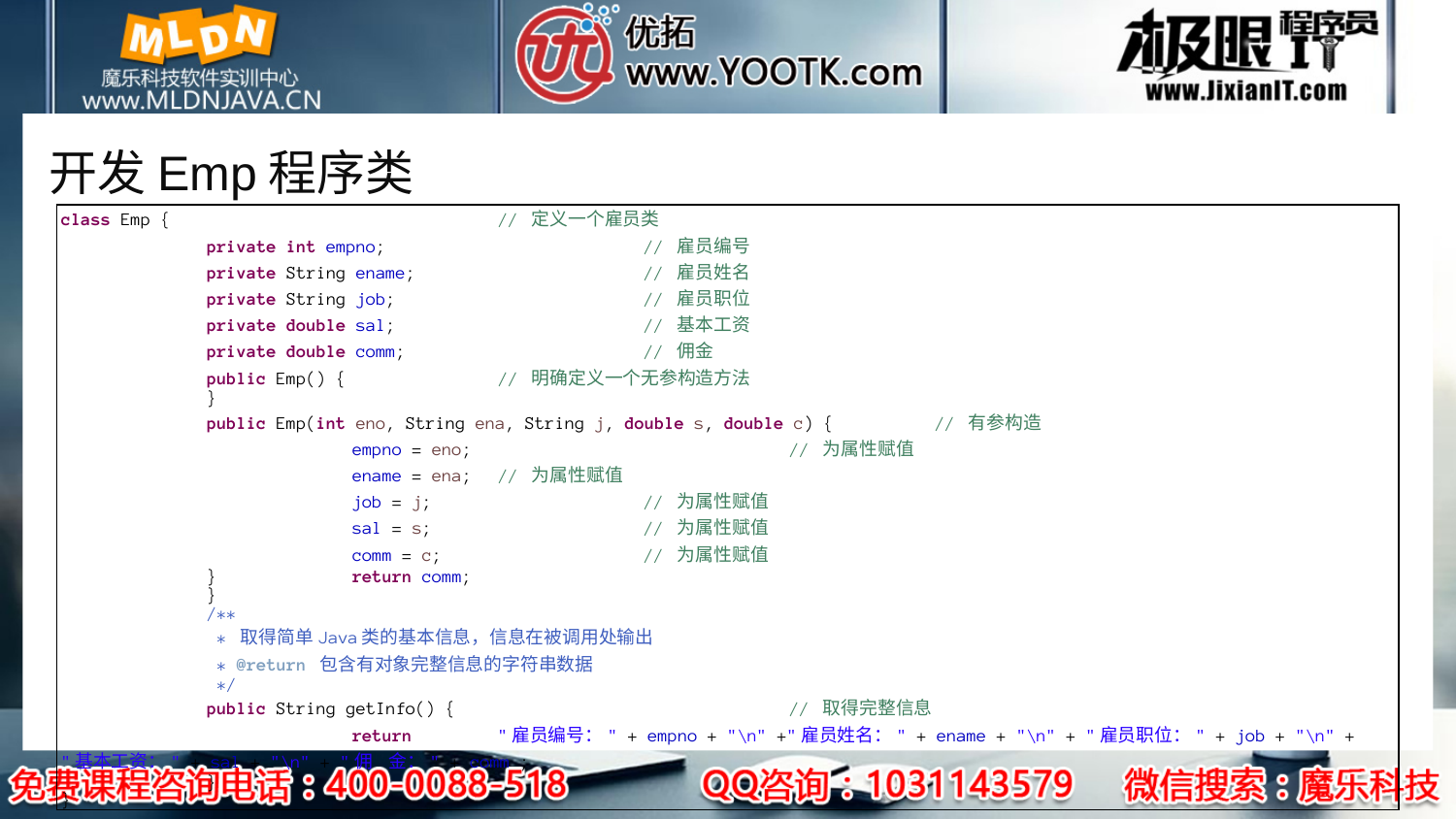

# 开发Emp程序类
| class Emp { // 定义一个雇员类 private int empno; // 雇员编号 private String ename; // 雇员姓名 private String job; // 雇员职位 private double sal; // 基本工资 private double comm; // 佣金 public Emp() { // 明确定义一个无参构造方法 } public Emp(int eno, String ena, String j, double s, double c) { // 有参构造 empno = eno; // 为属性赋值 ename = ena; // 为属性赋值 job = j; // 为属性赋值 sal = s; // 为属性赋值 comm = c; // 为属性赋值 } return comm; } /\*\* \* 取得简单Java类的基本信息，信息在被调用处输出 \* @return 包含有对象完整信息的字符串数据 \*/ public String getInfo() { // 取得完整信息 return "雇员编号：" + empno + "\n" +"雇员姓名：" + ename + "\n" + "雇员职位：" + job + "\n" + "基本工资：" + sal + "\n" + "佣 金：" + comm ; } } |
| --- |